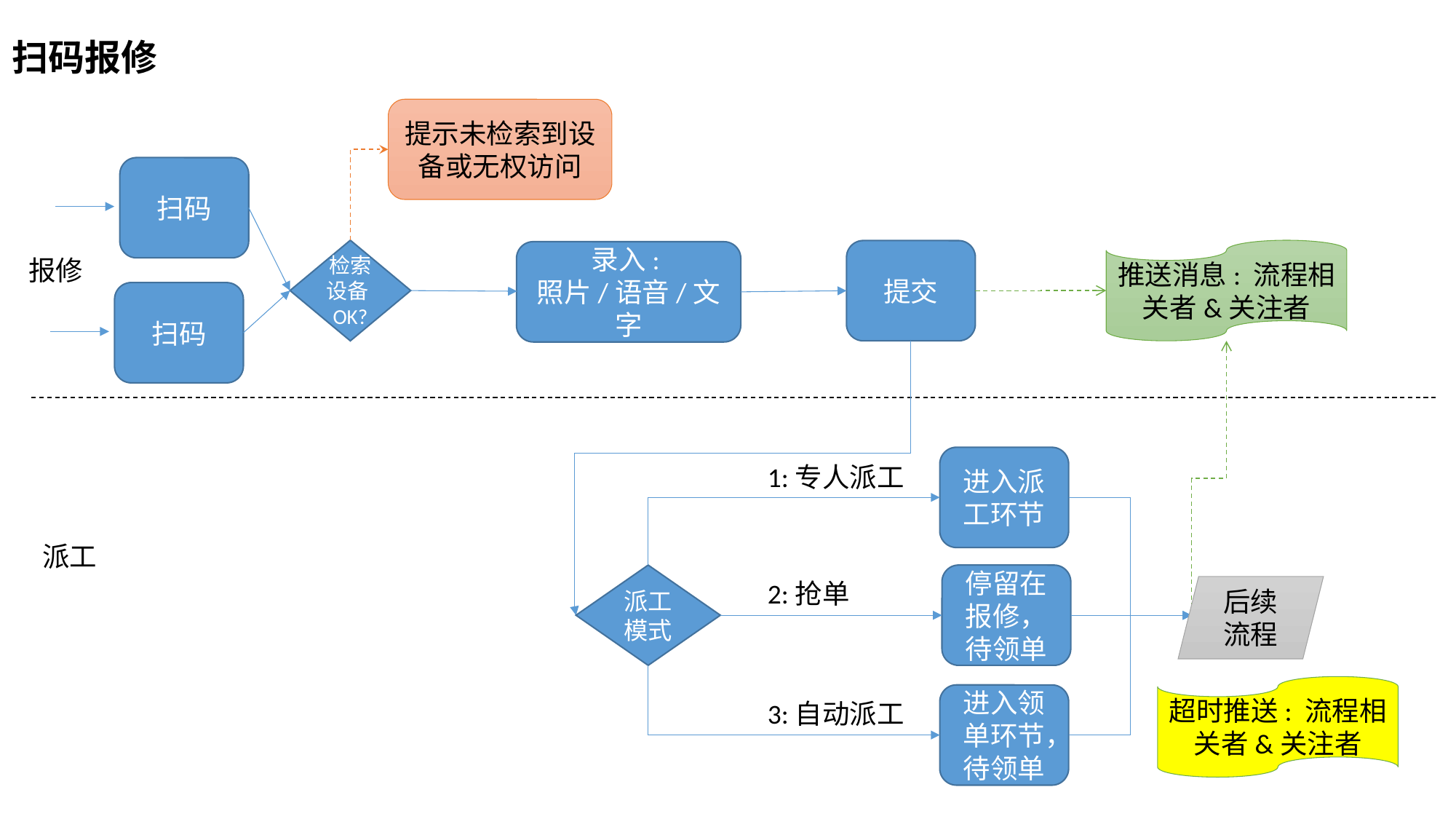

扫码报修
提示未检索到设备或无权访问
扫码
检索设备OK?
推送消息: 流程相关者&关注者
提交
录入:
照片/语音/文字
报修
扫码
进入派工环节
1:专人派工
派工
派工模式
停留在报修，待领单
2:抢单
后续
流程
超时推送: 流程相关者&关注者
进入领单环节，待领单
3:自动派工